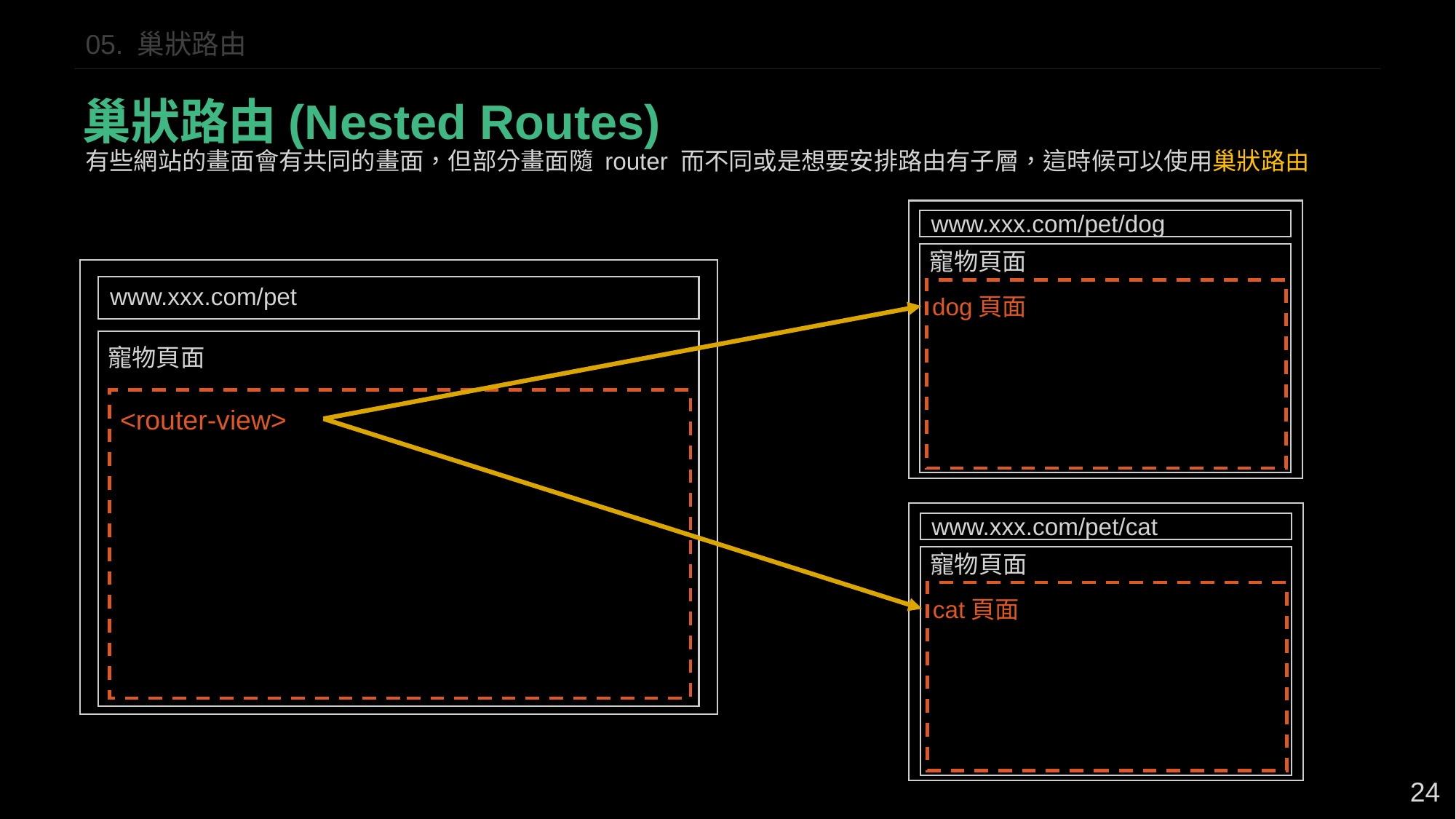

05. 巢狀路由
巢狀路由(Nested Routes)
有些網站的畫面會有共同的畫面，但部分畫面隨 router 而不同或是想要安排路由有子層，這時候可以使用巢狀路由

www.xxx.com/pet/dog

寵物頁面

www.xxx.com/pet

dog頁面

寵物頁面

<router-view>

www.xxx.com/pet/cat

寵物頁面

cat頁面